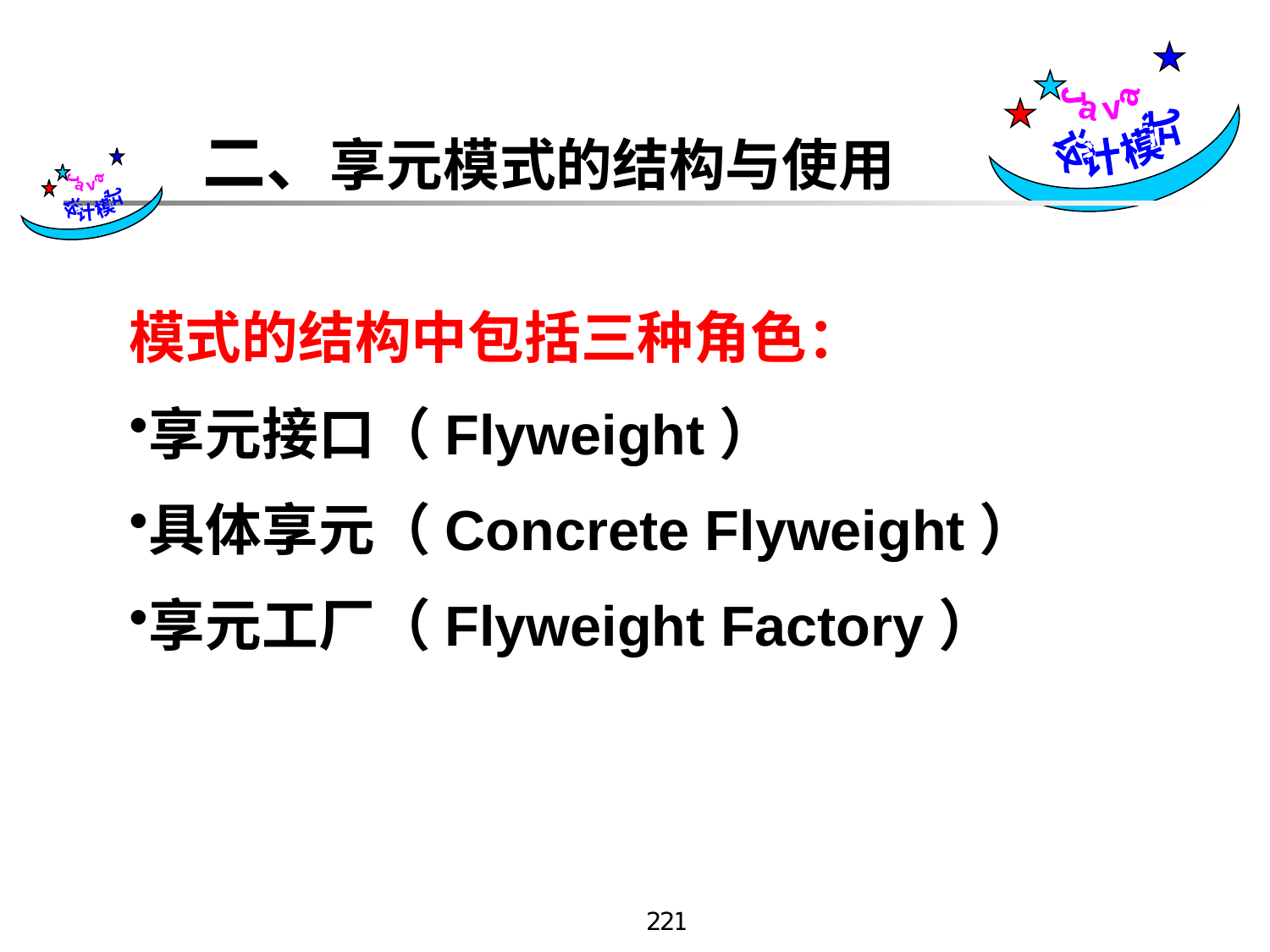

Java
设计模式

二、享元模式的结构与使用

  Java
设计模式

模式的结构中包括三种角色：
享元接口（Flyweight）
具体享元（Concrete Flyweight）
享元工厂（Flyweight Factory）

221